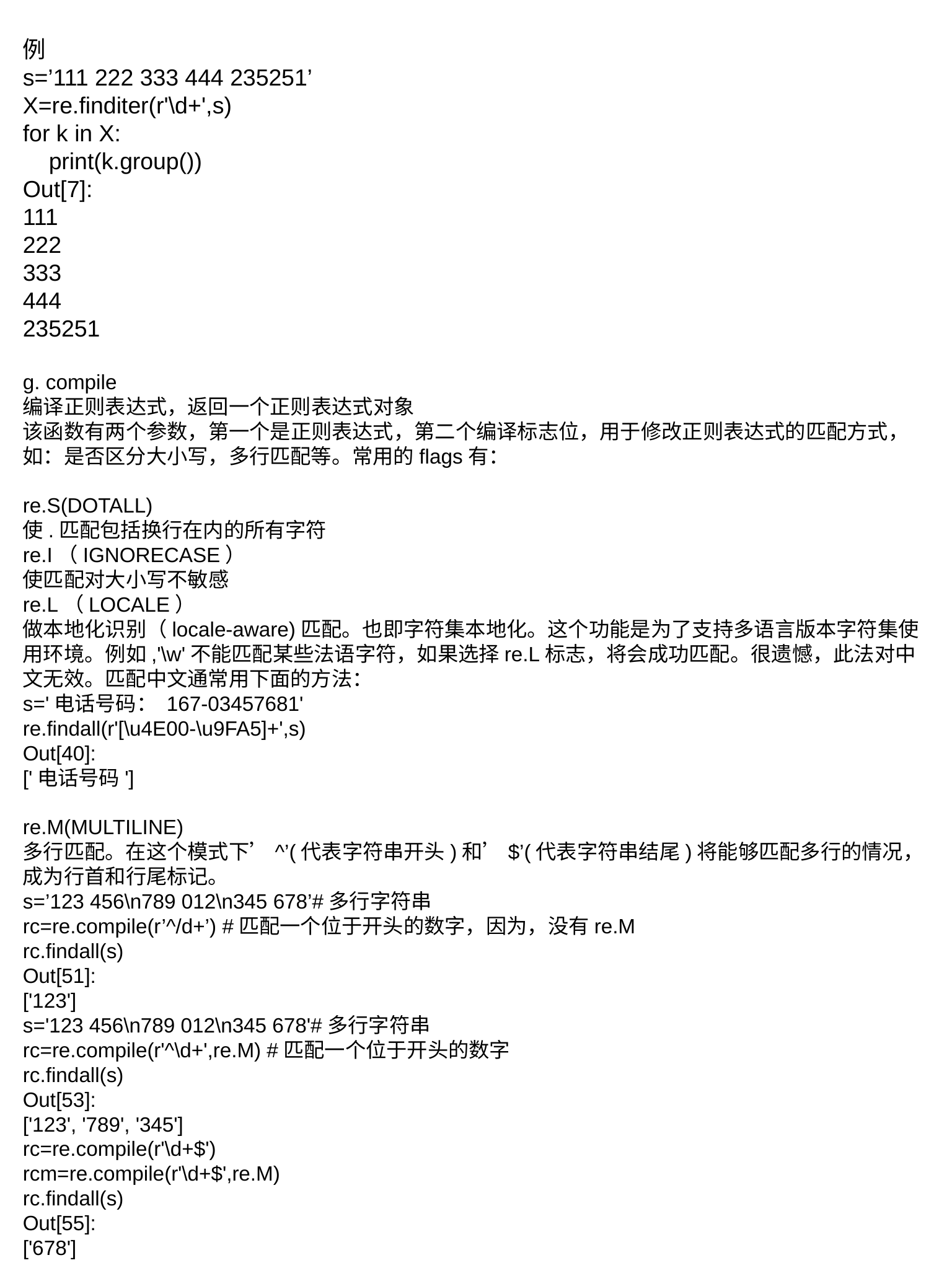

例
s=’111 222 333 444 235251’
X=re.finditer(r'\d+',s)
for k in X:
    print(k.group())
Out[7]:
111
222
333
444
235251
g. compile
编译正则表达式，返回一个正则表达式对象
该函数有两个参数，第一个是正则表达式，第二个编译标志位，用于修改正则表达式的匹配方式，如：是否区分大小写，多行匹配等。常用的flags有：

re.S(DOTALL)
使.匹配包括换行在内的所有字符
re.I（IGNORECASE）
使匹配对大小写不敏感
re.L（LOCALE）
做本地化识别（locale-aware)匹配。也即字符集本地化。这个功能是为了支持多语言版本字符集使用环境。例如,'\w'不能匹配某些法语字符，如果选择re.L标志，将会成功匹配。很遗憾，此法对中文无效。匹配中文通常用下面的方法：
s='电话号码： 167-03457681'
re.findall(r'[\u4E00-\u9FA5]+',s)
Out[40]:
['电话号码']

re.M(MULTILINE)
多行匹配。在这个模式下’^’(代表字符串开头)和’$’(代表字符串结尾)将能够匹配多行的情况，成为行首和行尾标记。
s=’123 456\n789 012\n345 678’#多行字符串
rc=re.compile(r’^/d+’) #匹配一个位于开头的数字，因为，没有re.M
rc.findall(s)
Out[51]:
['123']
s='123 456\n789 012\n345 678'#多行字符串
rc=re.compile(r'^\d+',re.M) #匹配一个位于开头的数字
rc.findall(s)
Out[53]:
['123', '789', '345']
rc=re.compile(r'\d+$')
rcm=re.compile(r'\d+$',re.M)
rc.findall(s)
Out[55]:
['678']